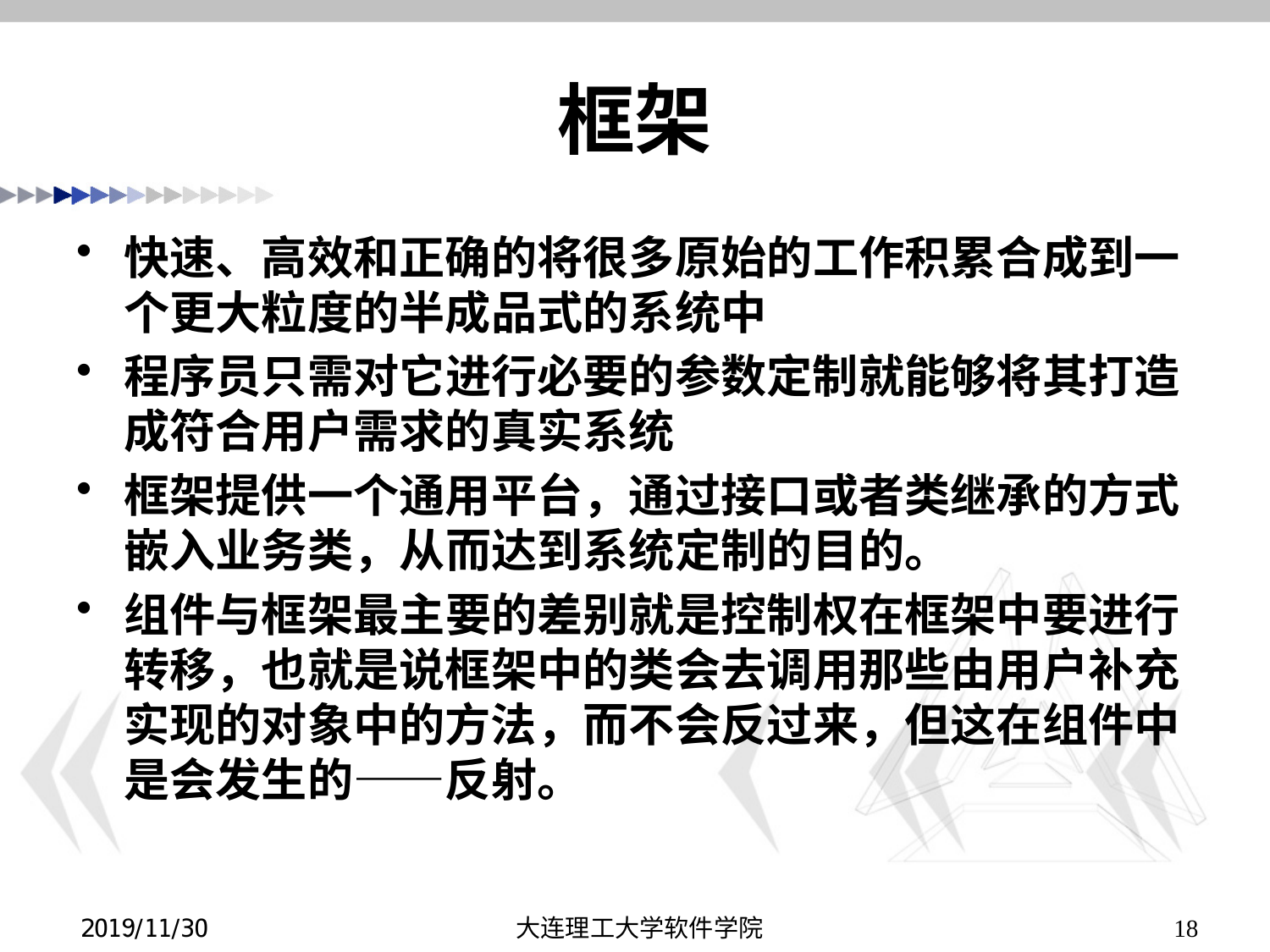

# 框架
快速、高效和正确的将很多原始的工作积累合成到一个更大粒度的半成品式的系统中
程序员只需对它进行必要的参数定制就能够将其打造成符合用户需求的真实系统
框架提供一个通用平台，通过接口或者类继承的方式嵌入业务类，从而达到系统定制的目的。
组件与框架最主要的差别就是控制权在框架中要进行转移，也就是说框架中的类会去调用那些由用户补充实现的对象中的方法，而不会反过来，但这在组件中是会发生的——反射。
2019/11/30
大连理工大学软件学院
18